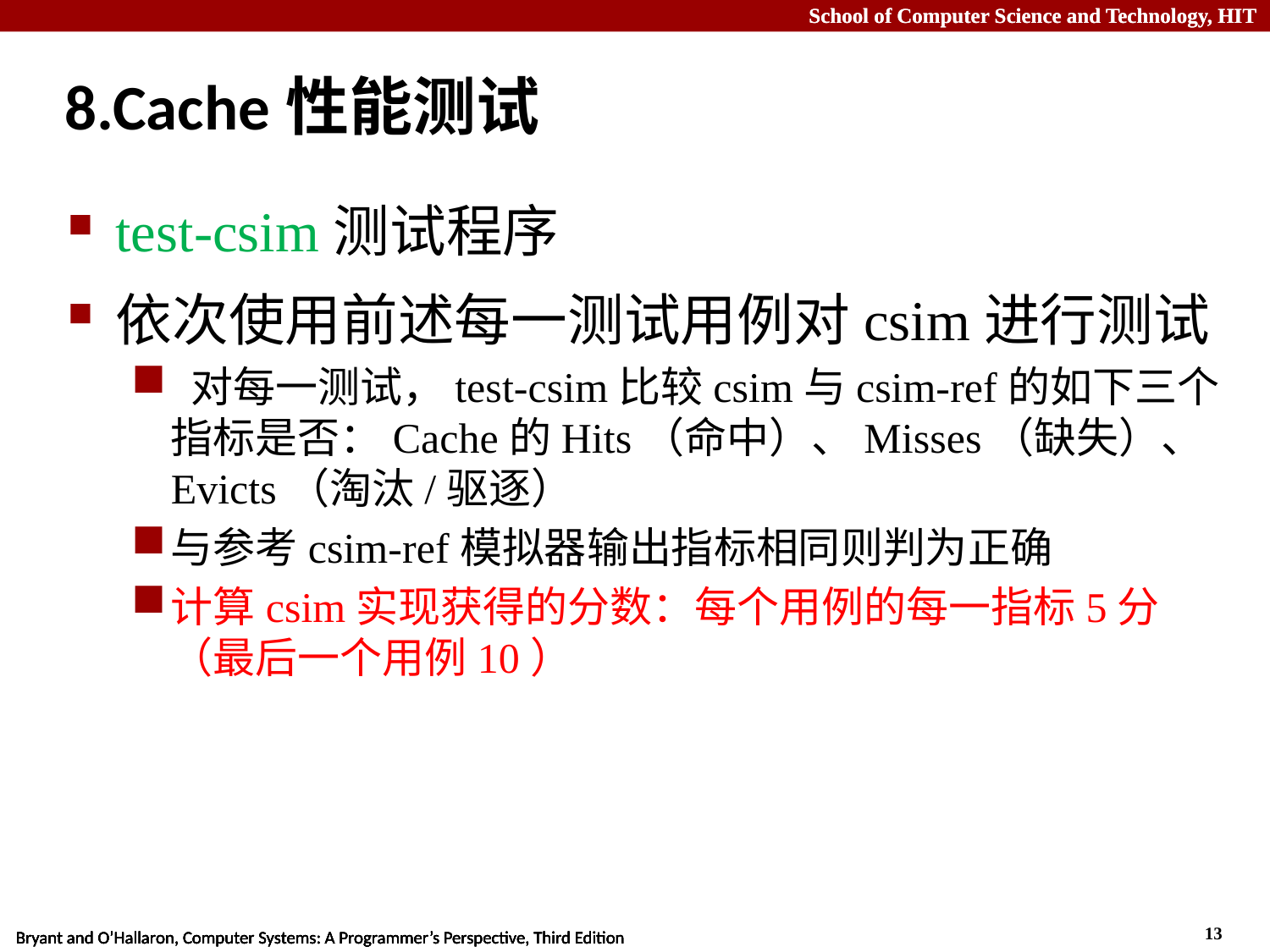

# 8.Cache性能测试
test-csim测试程序
依次使用前述每一测试用例对csim进行测试
 对每一测试，test-csim比较csim与csim-ref的如下三个指标是否：Cache的Hits（命中）、Misses（缺失）、Evicts（淘汰/驱逐）
与参考csim-ref模拟器输出指标相同则判为正确
计算csim实现获得的分数：每个用例的每一指标5分（最后一个用例10）